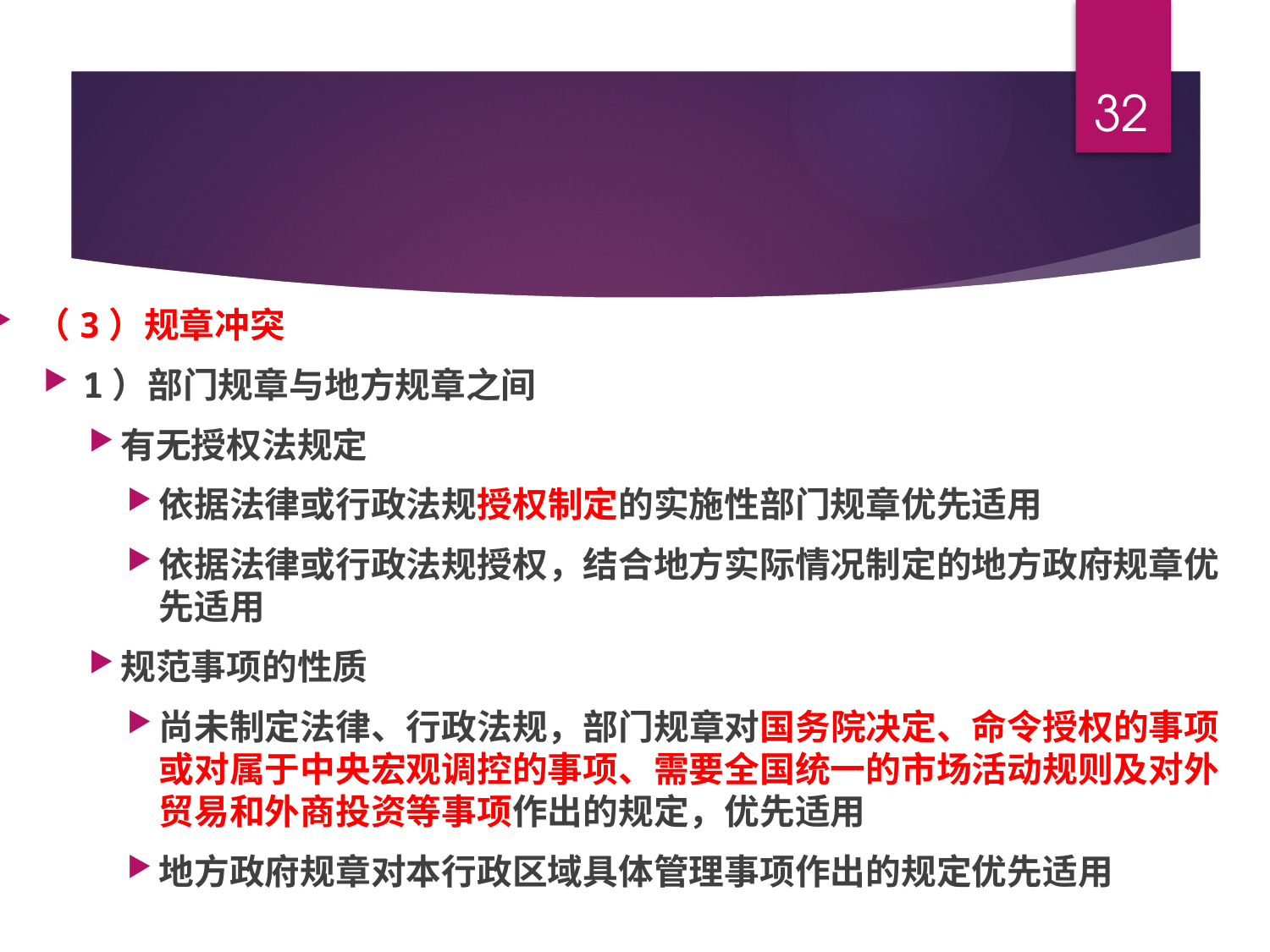

32
#
（3）规章冲突
1）部门规章与地方规章之间
有无授权法规定
依据法律或行政法规授权制定的实施性部门规章优先适用
依据法律或行政法规授权，结合地方实际情况制定的地方政府规章优先适用
规范事项的性质
尚未制定法律、行政法规，部门规章对国务院决定、命令授权的事项或对属于中央宏观调控的事项、需要全国统一的市场活动规则及对外贸易和外商投资等事项作出的规定，优先适用
地方政府规章对本行政区域具体管理事项作出的规定优先适用